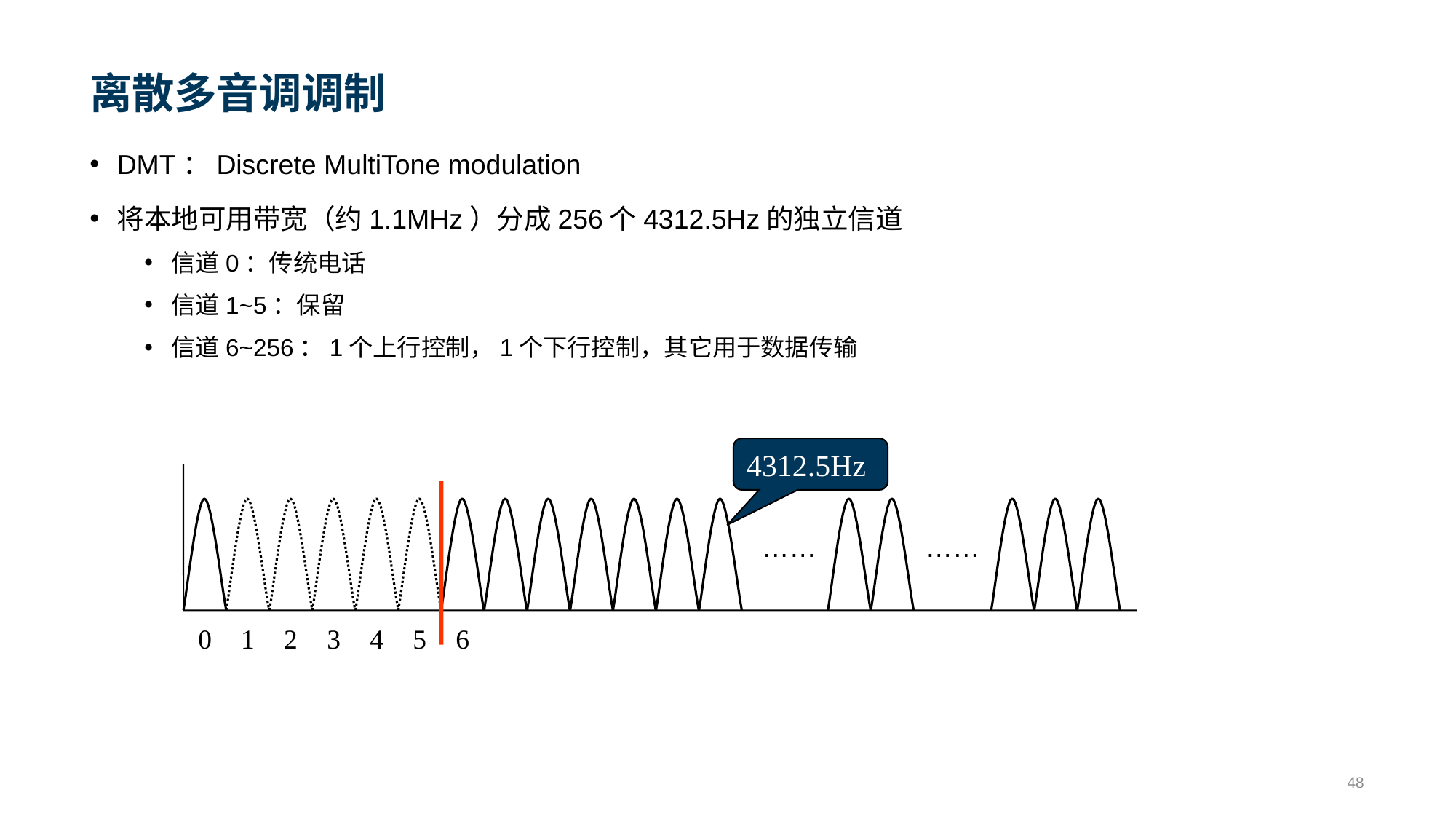

# 离散多音调调制
DMT：Discrete MultiTone modulation
将本地可用带宽（约1.1MHz）分成256个4312.5Hz的独立信道
信道0：传统电话
信道1~5：保留
信道6~256：1个上行控制，1个下行控制，其它用于数据传输
4312.5Hz

……
……

| 0 | 1 | 2 | 3 | 4 | 5 | 6 |
| --- | --- | --- | --- | --- | --- | --- |
48